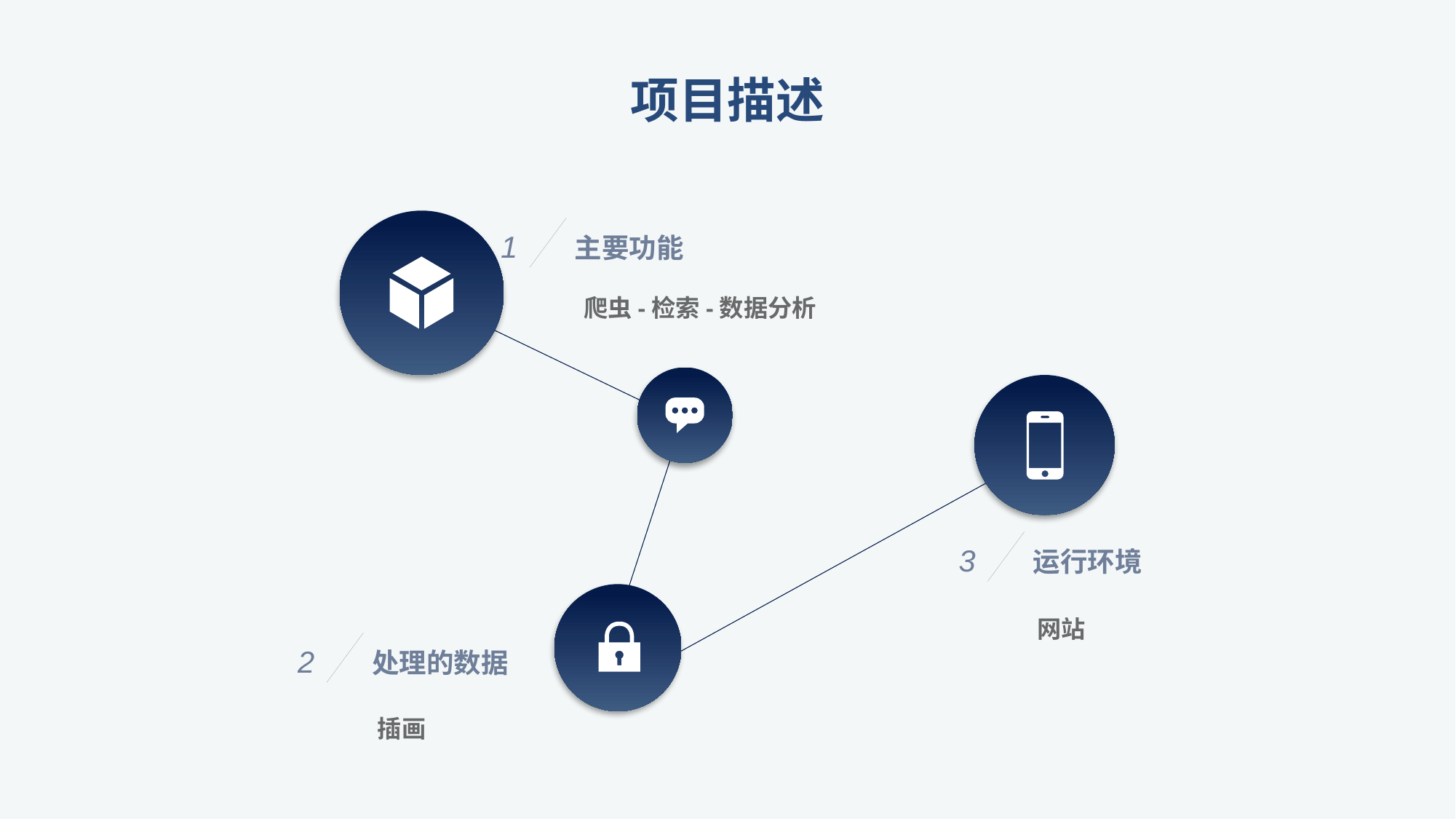

项目描述
1
主要功能

爬虫-检索-数据分析

3
运行环境

网站
2

处理的数据
插画